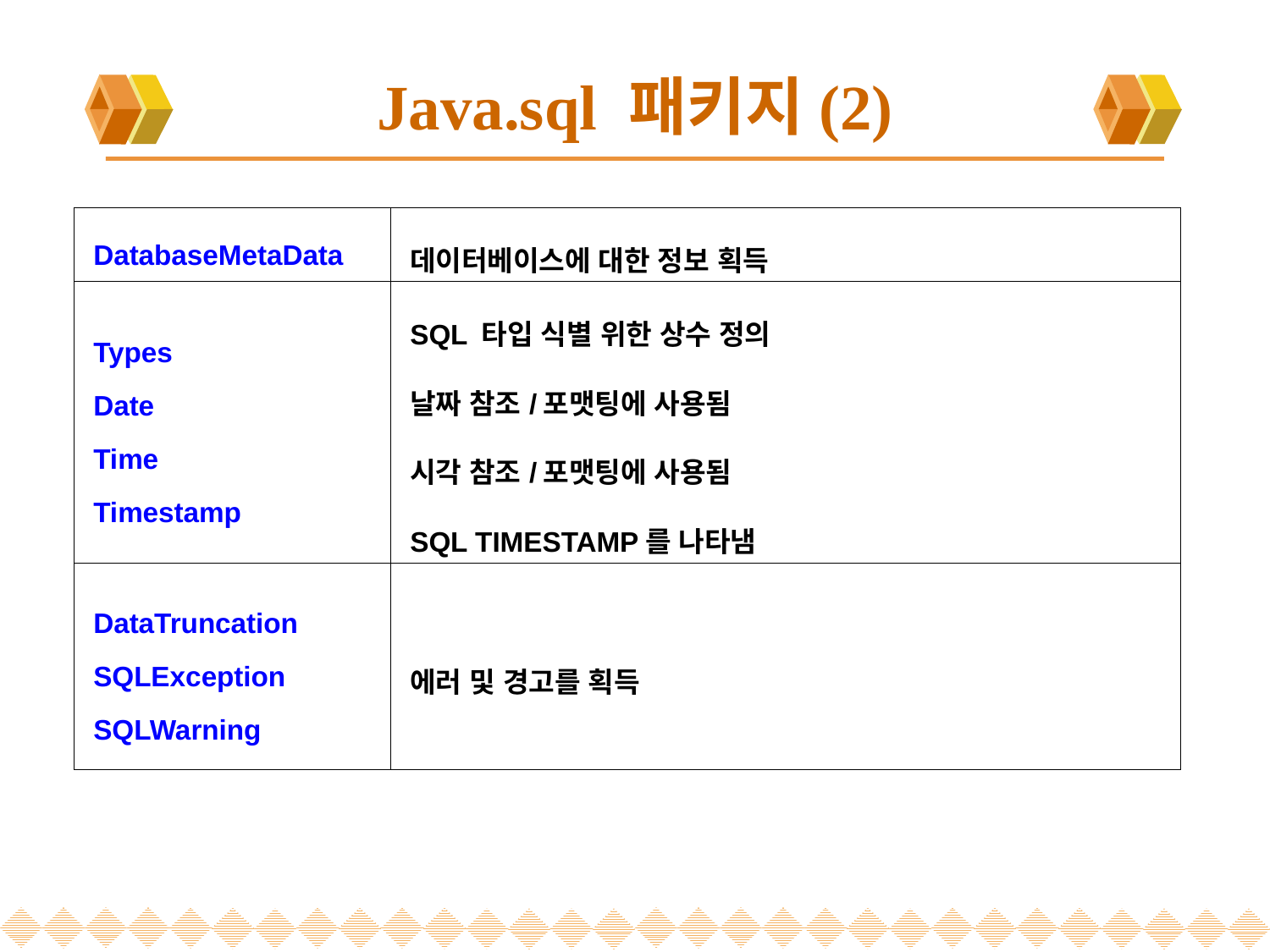

# Java.sql 패키지(2)
| DatabaseMetaData | 데이터베이스에 대한 정보 획득 |
| --- | --- |
| Types Date Time Timestamp | SQL 타입 식별 위한 상수 정의 날짜 참조/포맷팅에 사용됨 시각 참조/포맷팅에 사용됨 SQL TIMESTAMP를 나타냄 |
| DataTruncation SQLException SQLWarning | 에러 및 경고를 획득 |